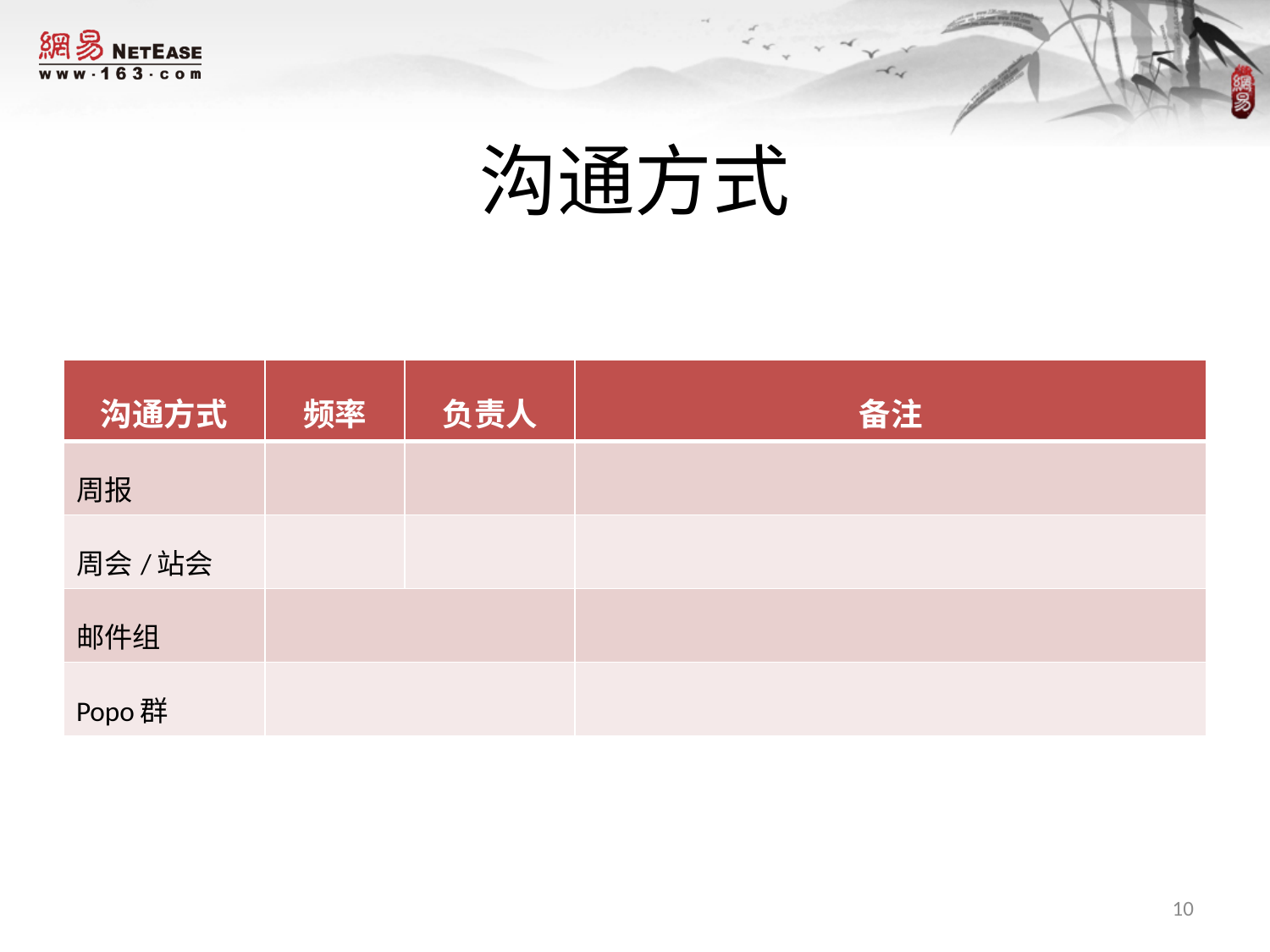

# 沟通方式
| 沟通方式 | 频率 | 负责人 | 备注 |
| --- | --- | --- | --- |
| 周报 |  |  |  |
| 周会/站会 |  |  |  |
| 邮件组 |  |  |  |
| Popo群 |  |  |  |
10